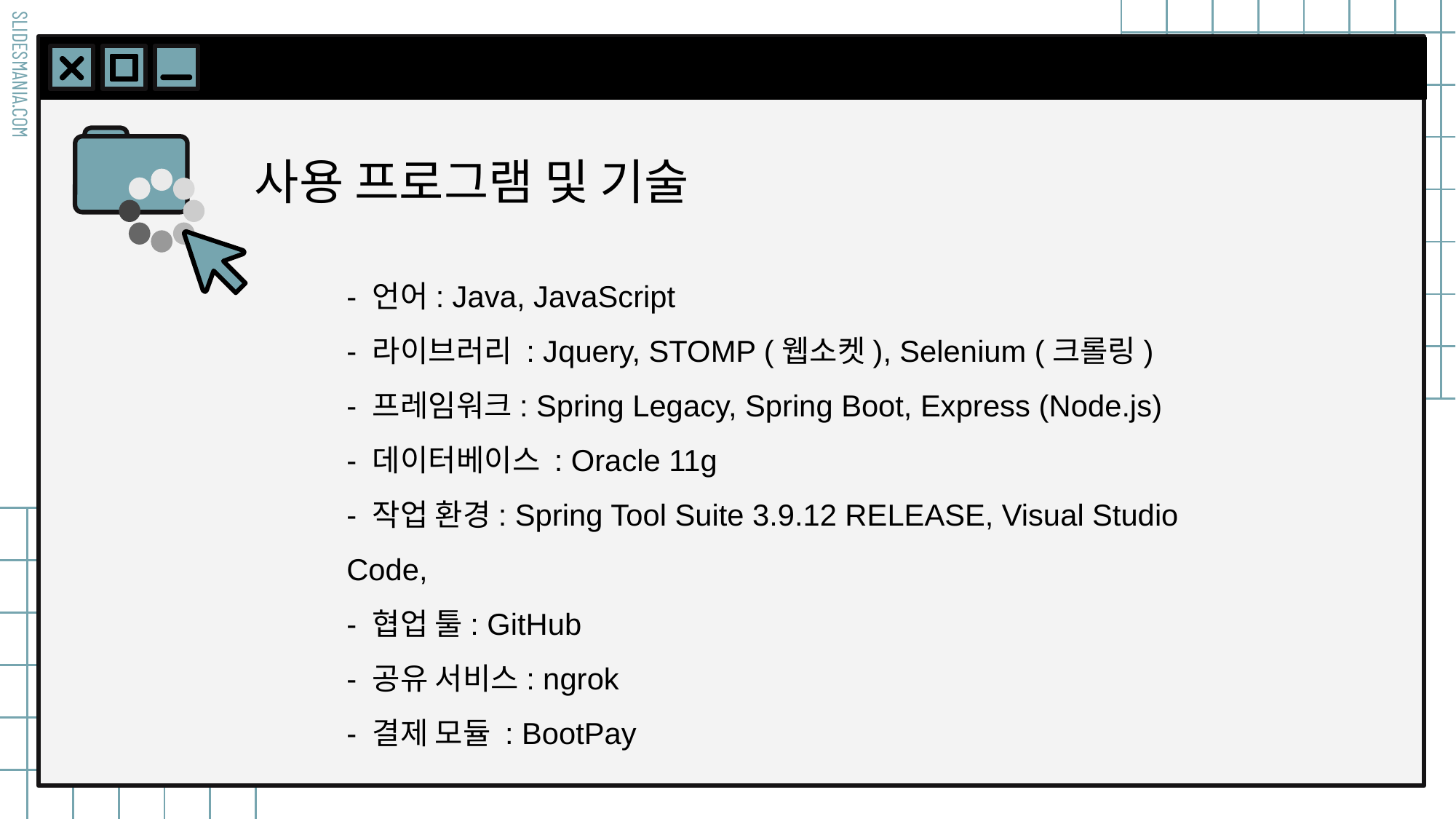

# 사용 프로그램 및 기술
- 언어: Java, JavaScript
- 라이브러리 : Jquery, STOMP (웹소켓), Selenium (크롤링)
- 프레임워크: Spring Legacy, Spring Boot, Express (Node.js)
- 데이터베이스 : Oracle 11g
- 작업 환경: Spring Tool Suite 3.9.12 RELEASE, Visual Studio Code,
- 협업 툴: GitHub
- 공유 서비스: ngrok
- 결제 모듈 : BootPay